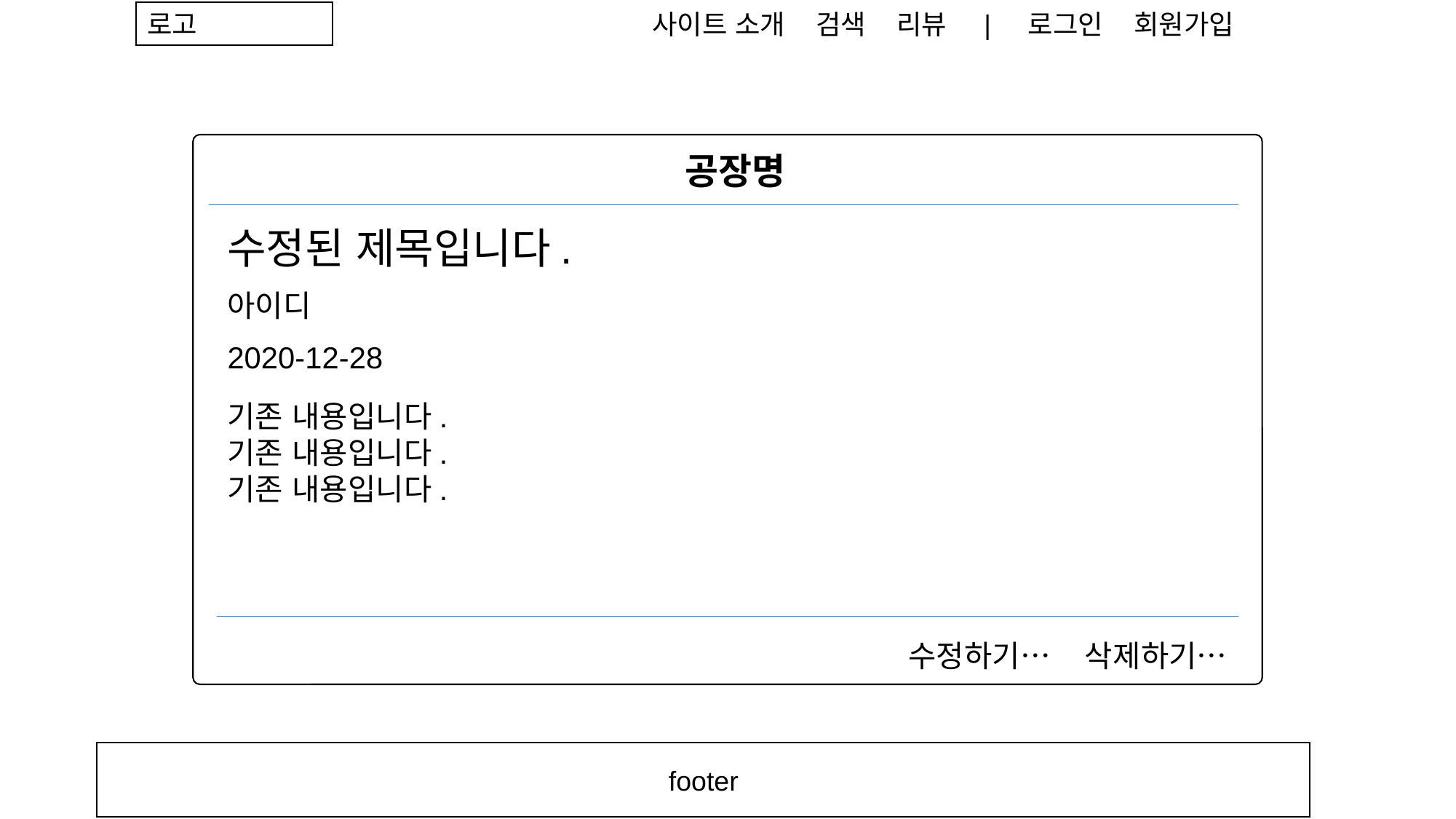

로고
사이트 소개    검색    리뷰    |    로그인    회원가입

공장명
수정된 제목입니다.
아이디
2020-12-28
기존 내용입니다.
기존 내용입니다.
기존 내용입니다.
수정하기…    삭제하기…
footer